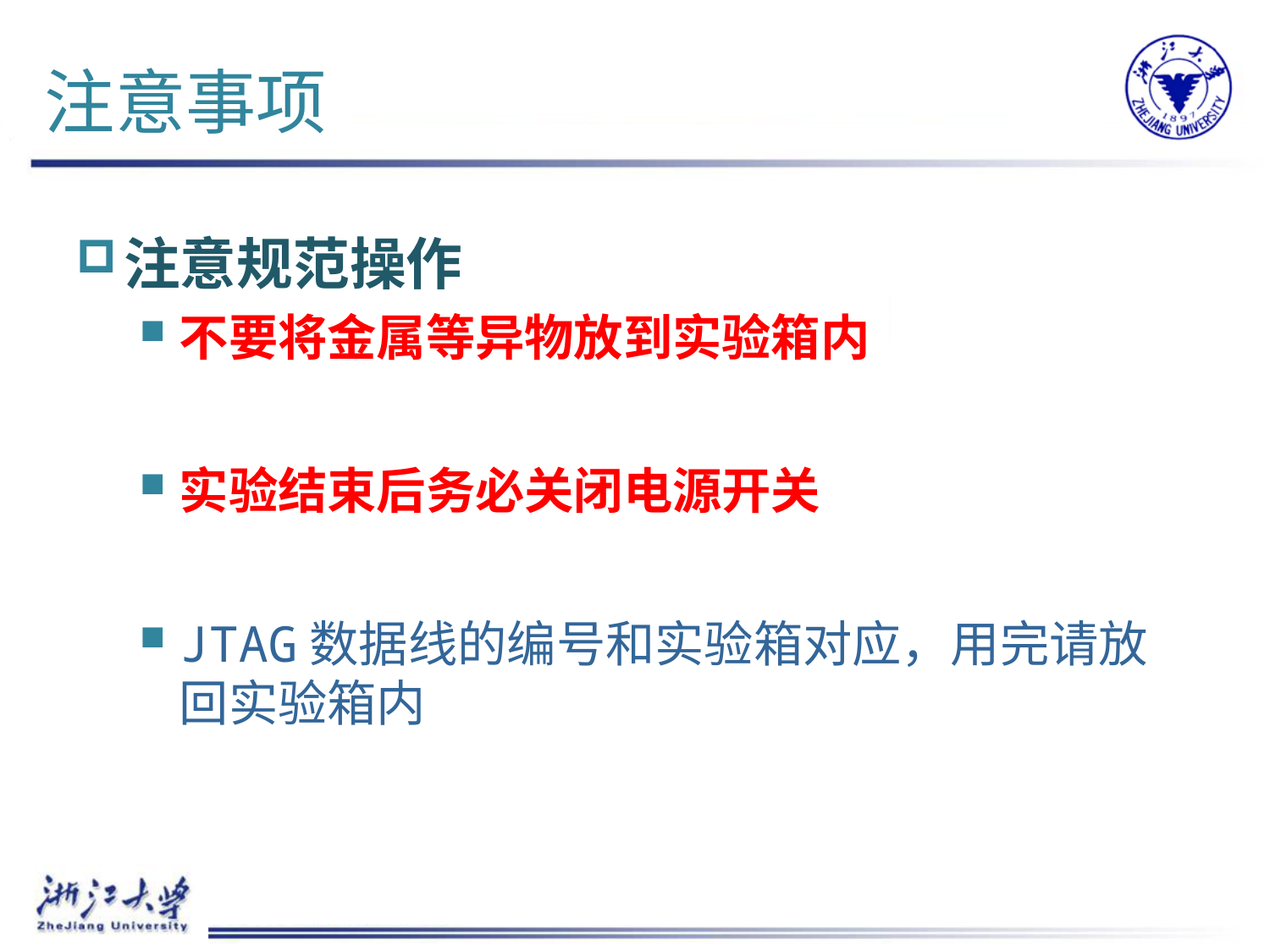

# 注意事项
注意规范操作
不要将金属等异物放到实验箱内

实验结束后务必关闭电源开关

JTAG数据线的编号和实验箱对应，用完请放回实验箱内